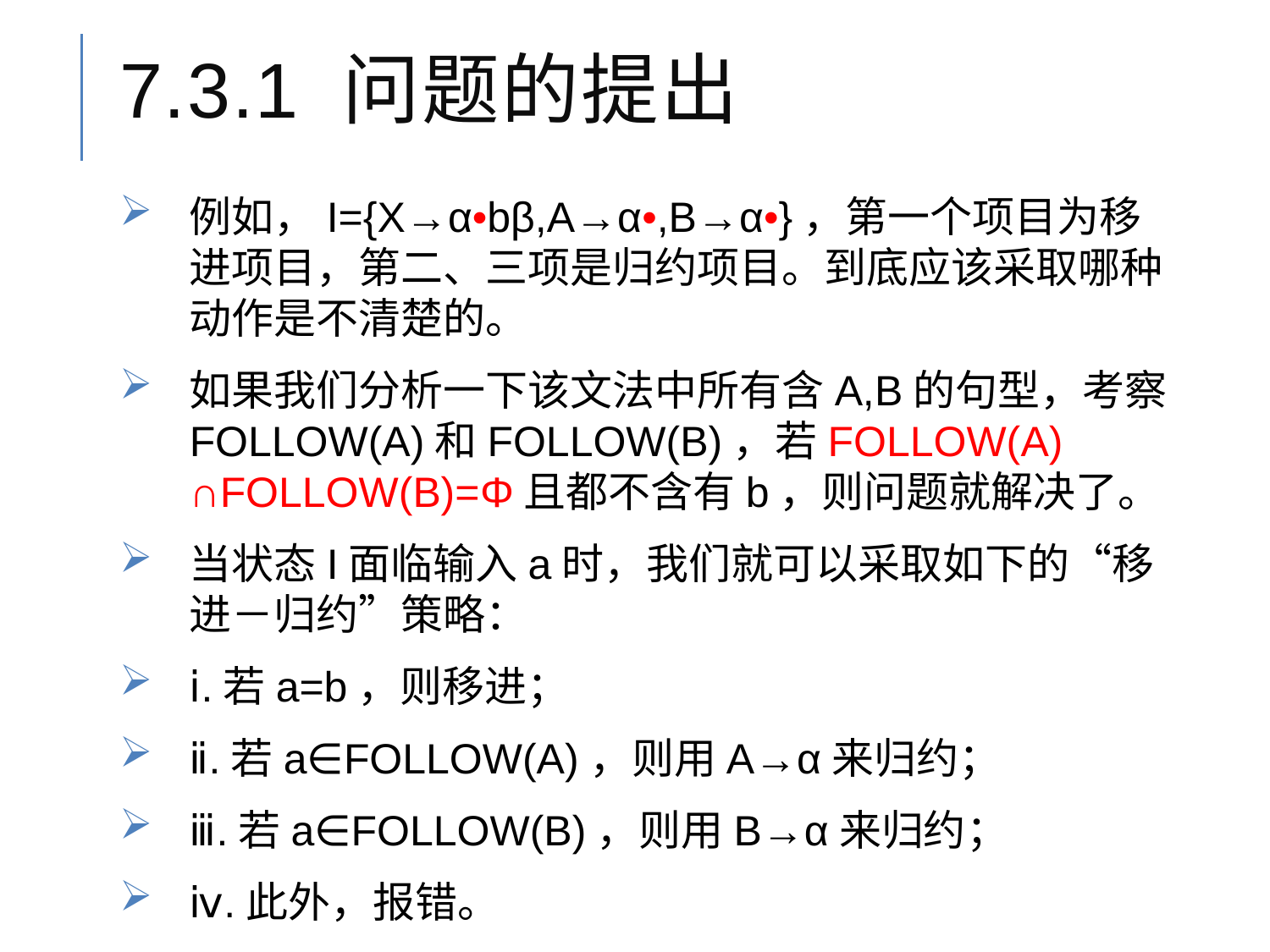

# 7.3.1 问题的提出
例如，I={X→α•bβ,A→α•,B→α•}，第一个项目为移进项目，第二、三项是归约项目。到底应该采取哪种动作是不清楚的。
如果我们分析一下该文法中所有含A,B的句型，考察FOLLOW(A)和FOLLOW(B)，若FOLLOW(A) ∩FOLLOW(B)=Φ且都不含有b，则问题就解决了。
当状态I面临输入a时，我们就可以采取如下的“移进－归约”策略：
ⅰ.若a=b，则移进；
ⅱ.若a∈FOLLOW(A)，则用A→α来归约；
ⅲ.若a∈FOLLOW(B)，则用B→α来归约；
ⅳ.此外，报错。
57